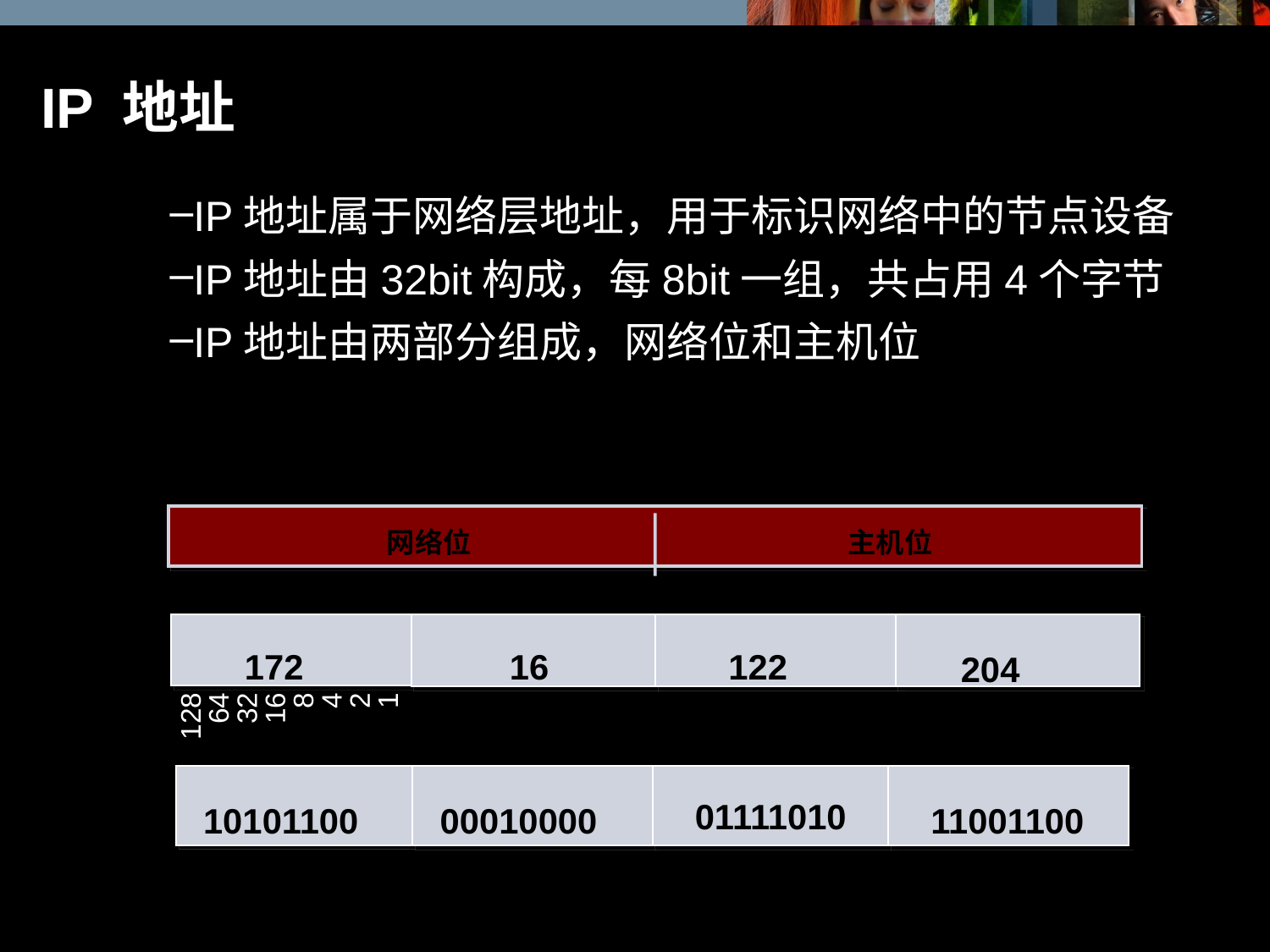

# IP 地址
IP地址属于网络层地址，用于标识网络中的节点设备
IP地址由32bit构成，每8bit一组，共占用4个字节
IP地址由两部分组成，网络位和主机位

网络位
主机位
 172
 16
 122
 204

128
64
32
16
8
4
2
1

10101100
00010000
 01111010
11001100